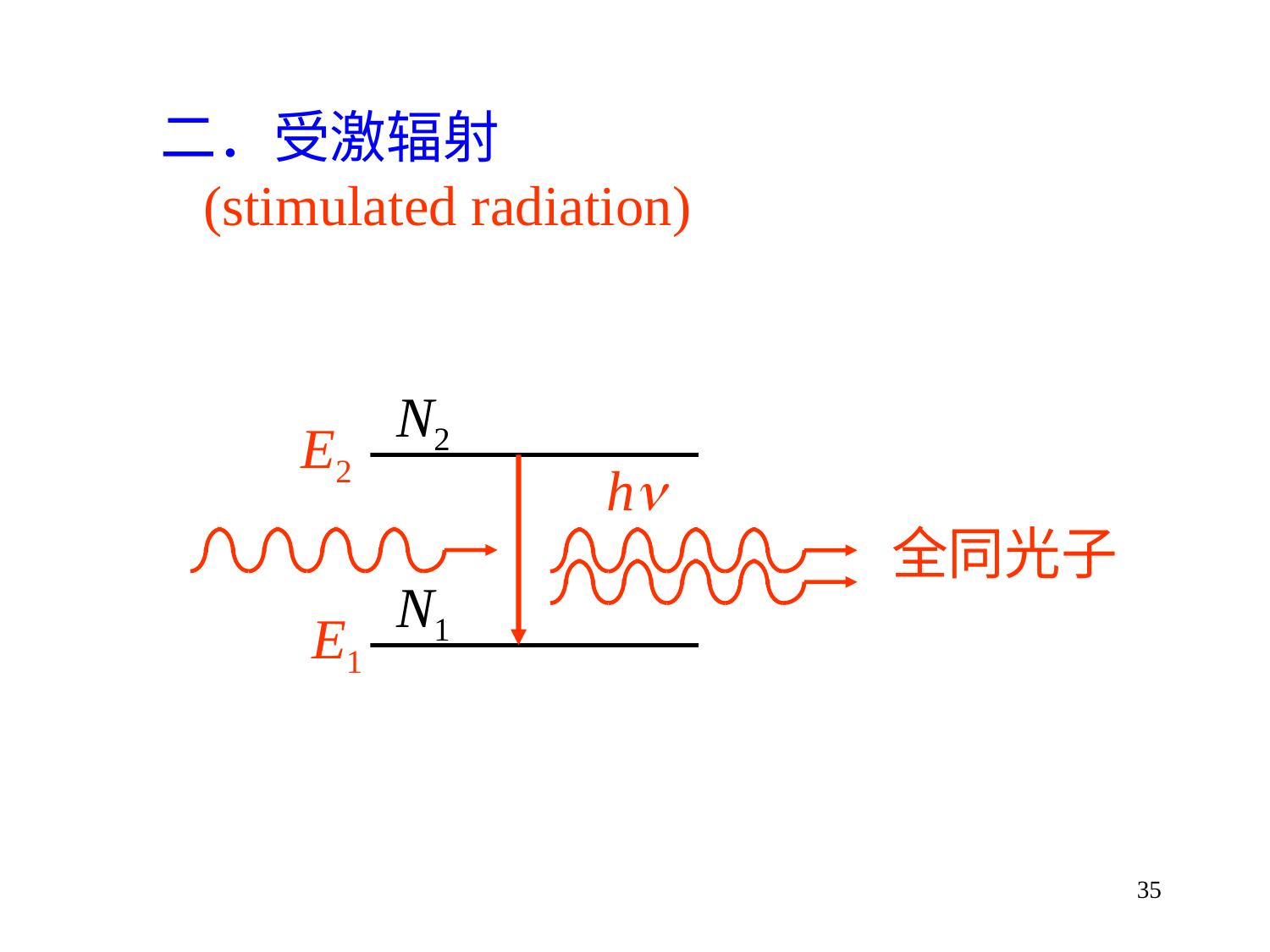

二．受激辐射
   (stimulated radiation)
N2
E2

N1
E1

hν

全同光子

35